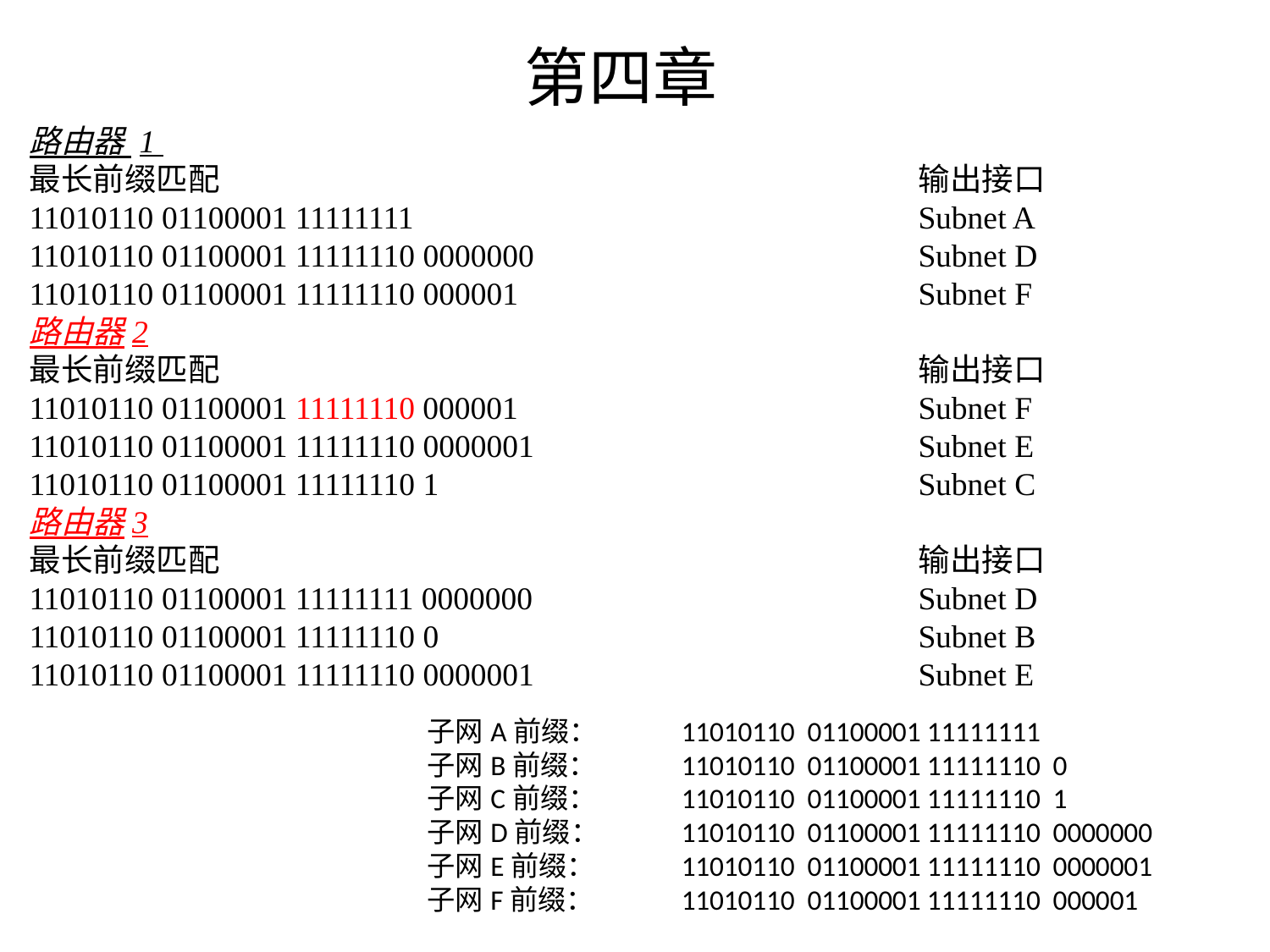

# 第四章
路由器 1
最长前缀匹配						输出接口
11010110 01100001 11111111           				Subnet A
11010110 01100001 11111110 0000000    			Subnet D
11010110 01100001 11111110 000001     			Subnet F
路由器2
最长前缀匹配						输出接口
11010110 01100001 11111110 000001    			Subnet F
11010110 01100001 11111110 0000001   			Subnet E
11010110 01100001 11111110 1         				Subnet C
路由器3
最长前缀匹配						输出接口
11010110 01100001 11111111 0000000    			Subnet D
11010110 01100001 11111110 0 			 	Subnet B
11010110 01100001 11111110 0000001    			Subnet E
子网A前缀：	11010110  01100001 11111111
子网B前缀：	11010110  01100001 11111110  0
子网C前缀：	11010110  01100001 11111110  1
子网D前缀：	11010110  01100001 11111110  0000000
子网E前缀： 	11010110  01100001 11111110  0000001
子网F前缀： 	11010110  01100001 11111110  000001